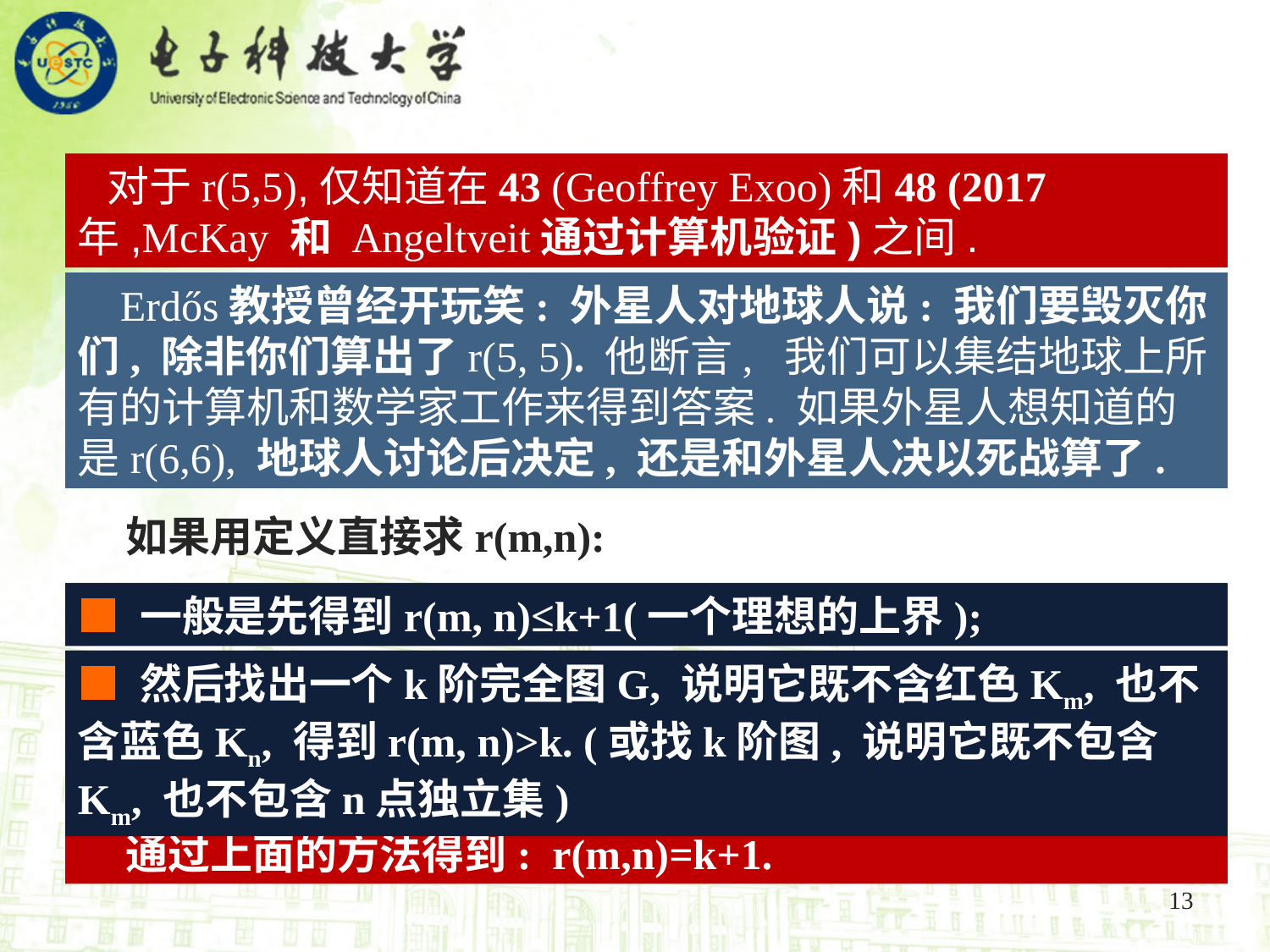

对于r(5,5),仅知道在43 (Geoffrey Exoo)和48 (2017年,McKay 和 Angeltveit通过计算机验证)之间.
    Erdős教授曾经开玩笑: 外星人对地球人说: 我们要毁灭你们, 除非你们算出了r(5, 5). 他断言,  我们可以集结地球上所有的计算机和数学家工作来得到答案. 如果外星人想知道的是r(6,6), 地球人讨论后决定, 还是和外星人决以死战算了.
    如果用定义直接求r(m,n):
■ 一般是先得到r(m, n)≤k+1(一个理想的上界);
■ 然后找出一个k阶完全图G, 说明它既不含红色Km, 也不含蓝色Kn, 得到r(m, n)>k. (或找k阶图, 说明它既不包含Km, 也不包含n点独立集)

    通过上面的方法得到:  r(m,n)=k+1.
13